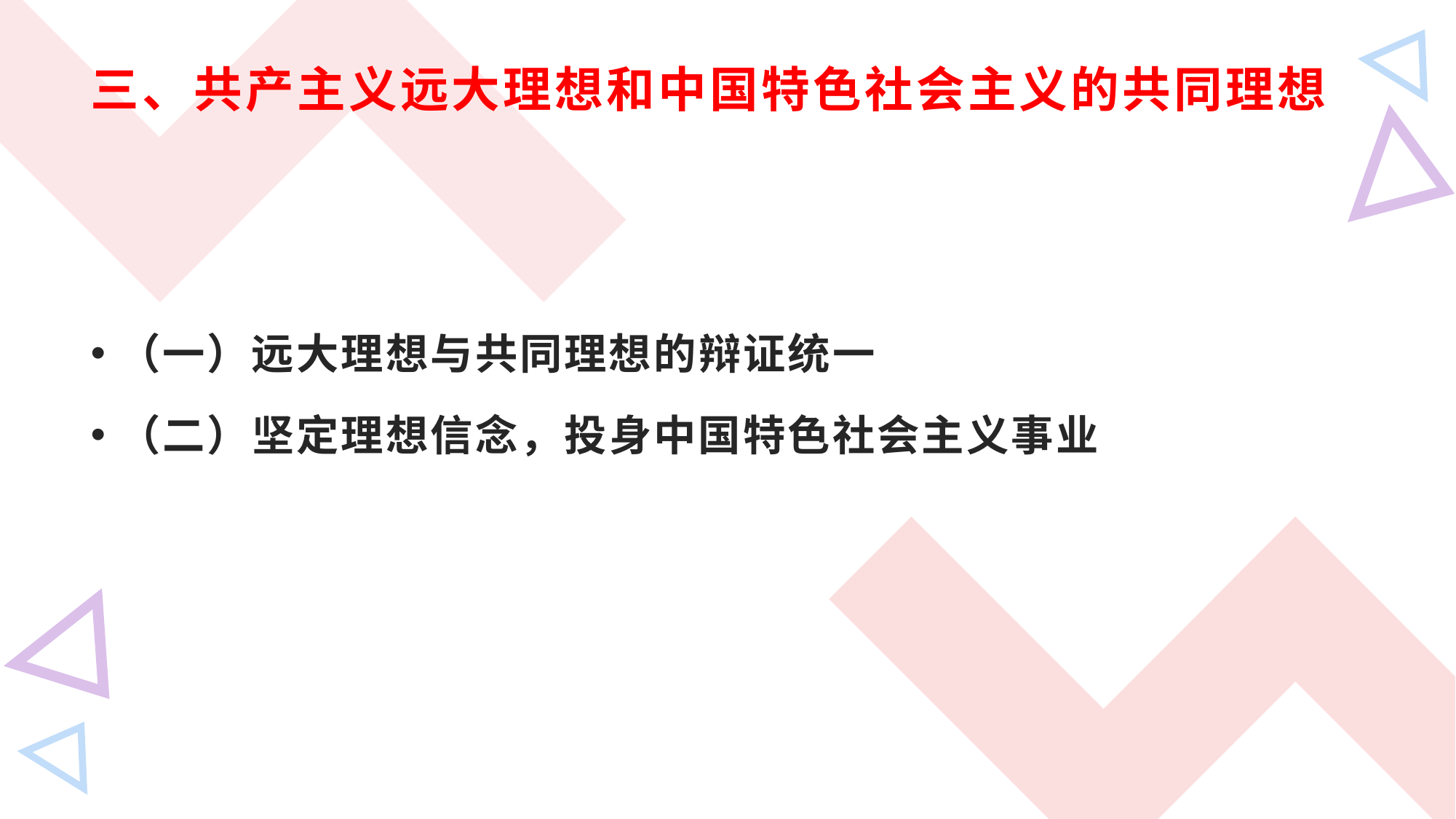

# 三、共产主义远大理想和中国特色社会主义的共同理想
（一）远大理想与共同理想的辩证统一
（二）坚定理想信念，投身中国特色社会主义事业